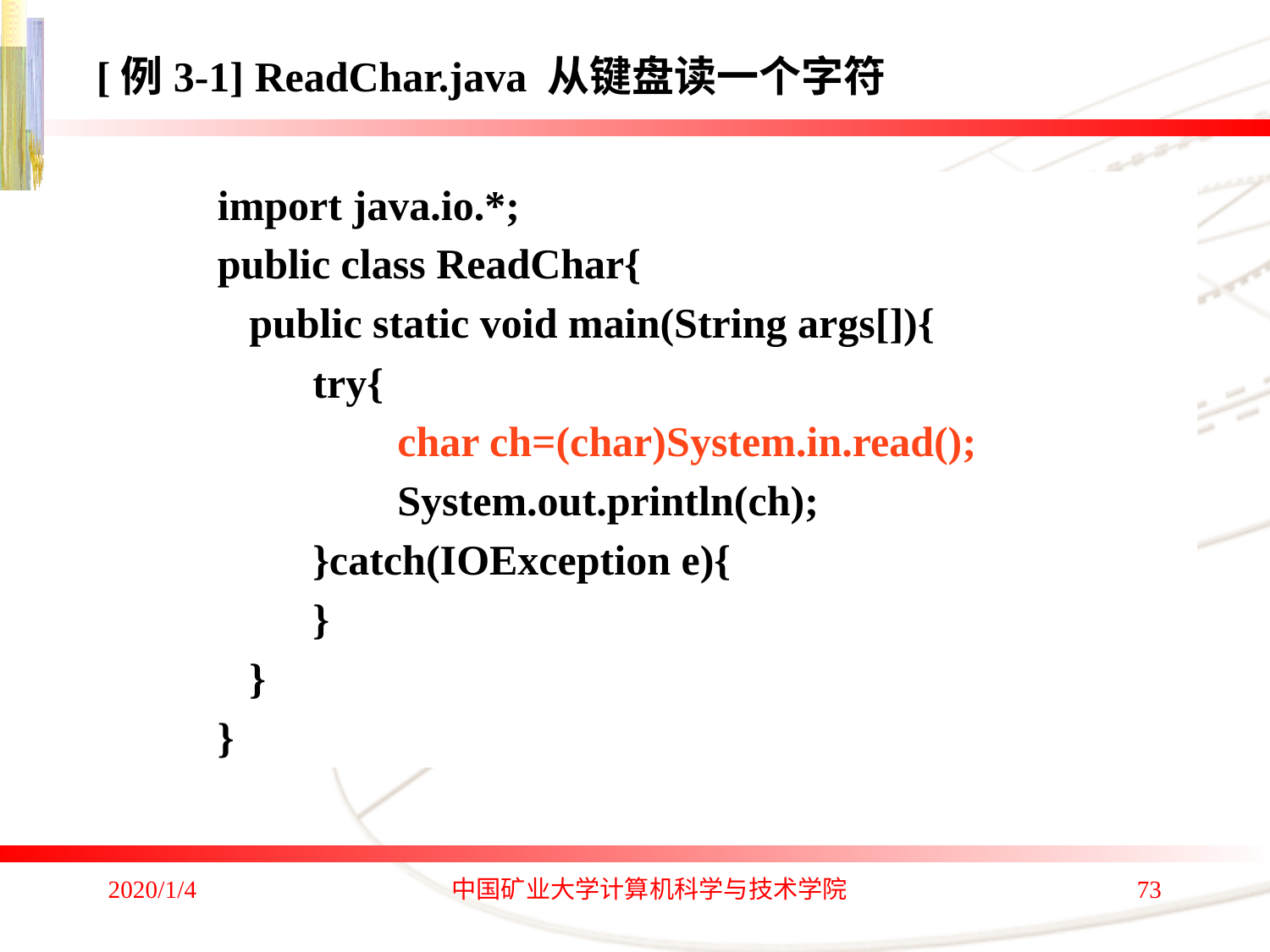

[例3-1] ReadChar.java 从键盘读一个字符
import java.io.*;
public class ReadChar{
   public static void main(String args[]){
         try{
         	char ch=(char)System.in.read();
         	System.out.println(ch);
         }catch(IOException e){
	    }
   }
}
2020/1/4
中国矿业大学计算机科学与技术学院
73